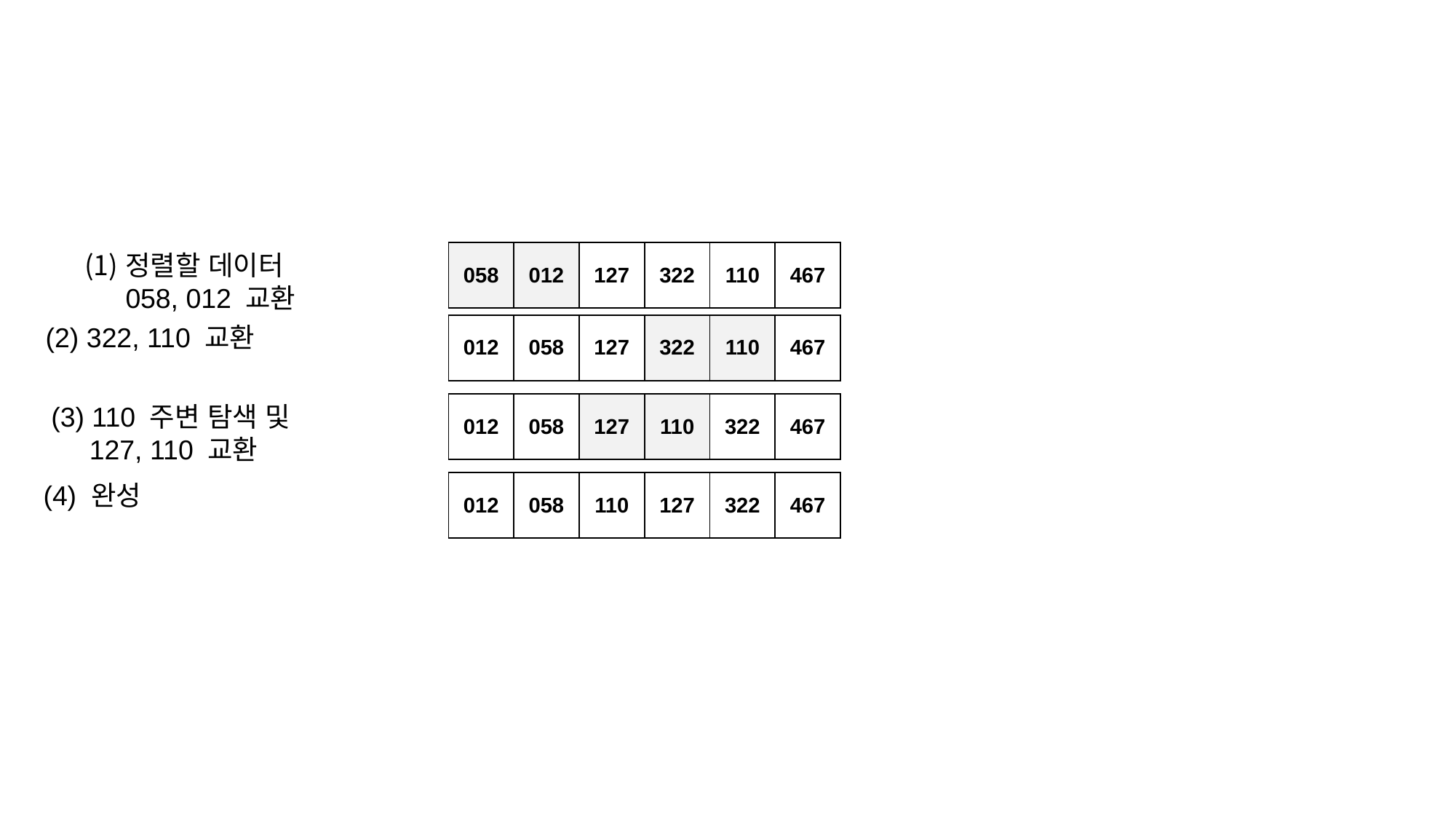

| 058 | 012 | 127 | 322 | 110 | 467 |
| --- | --- | --- | --- | --- | --- |
정렬할 데이터
058, 012 교환
(2) 322, 110 교환
| 012 | 058 | 127 | 322 | 110 | 467 |
| --- | --- | --- | --- | --- | --- |
(3) 110 주변 탐색 및
127, 110 교환
| 012 | 058 | 127 | 110 | 322 | 467 |
| --- | --- | --- | --- | --- | --- |
(4) 완성
| 012 | 058 | 110 | 127 | 322 | 467 |
| --- | --- | --- | --- | --- | --- |